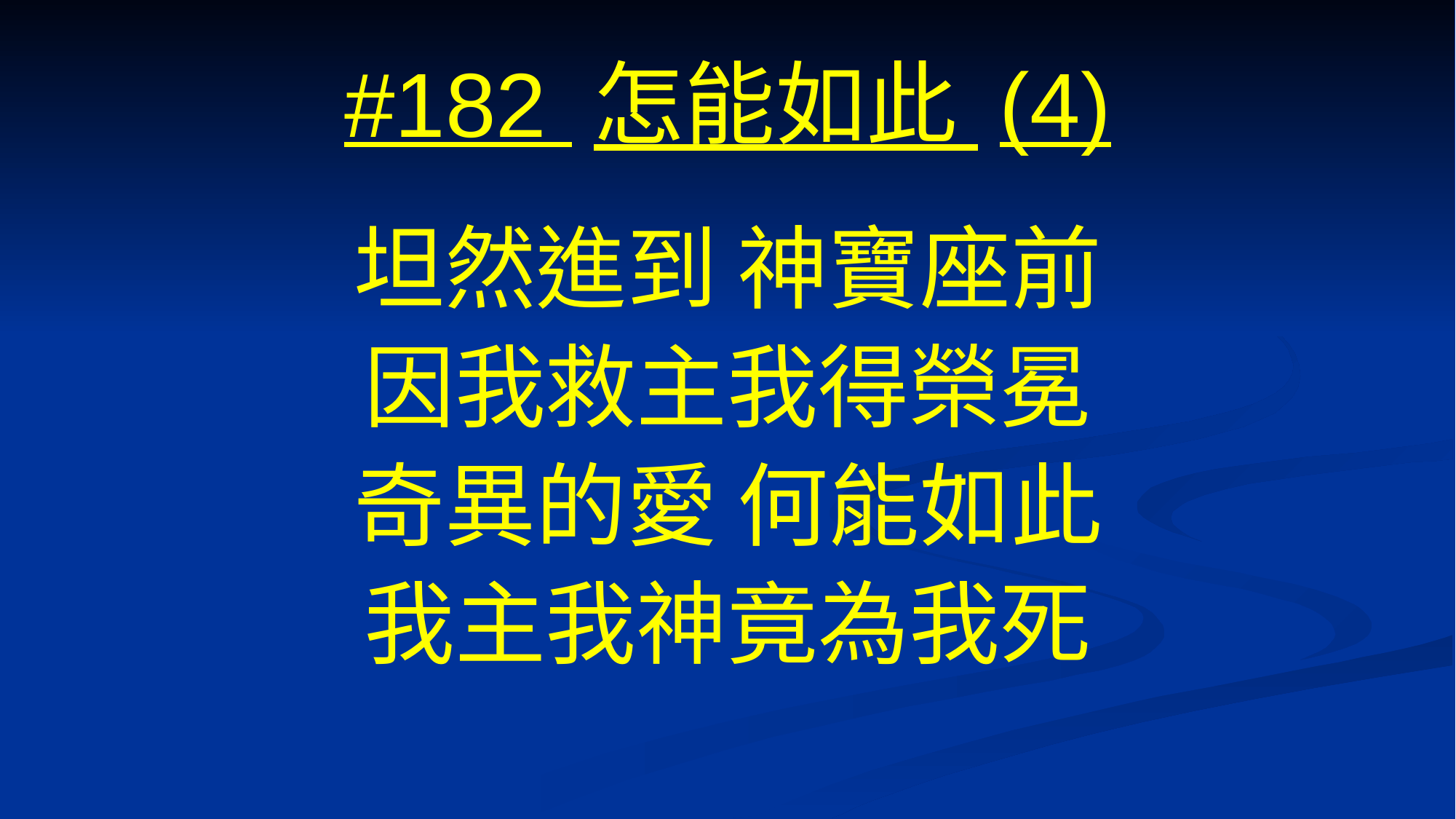

# #182 怎能如此 (4)
坦然進到 神寶座前
因我救主我得榮冕
奇異的愛 何能如此
我主我神竟為我死